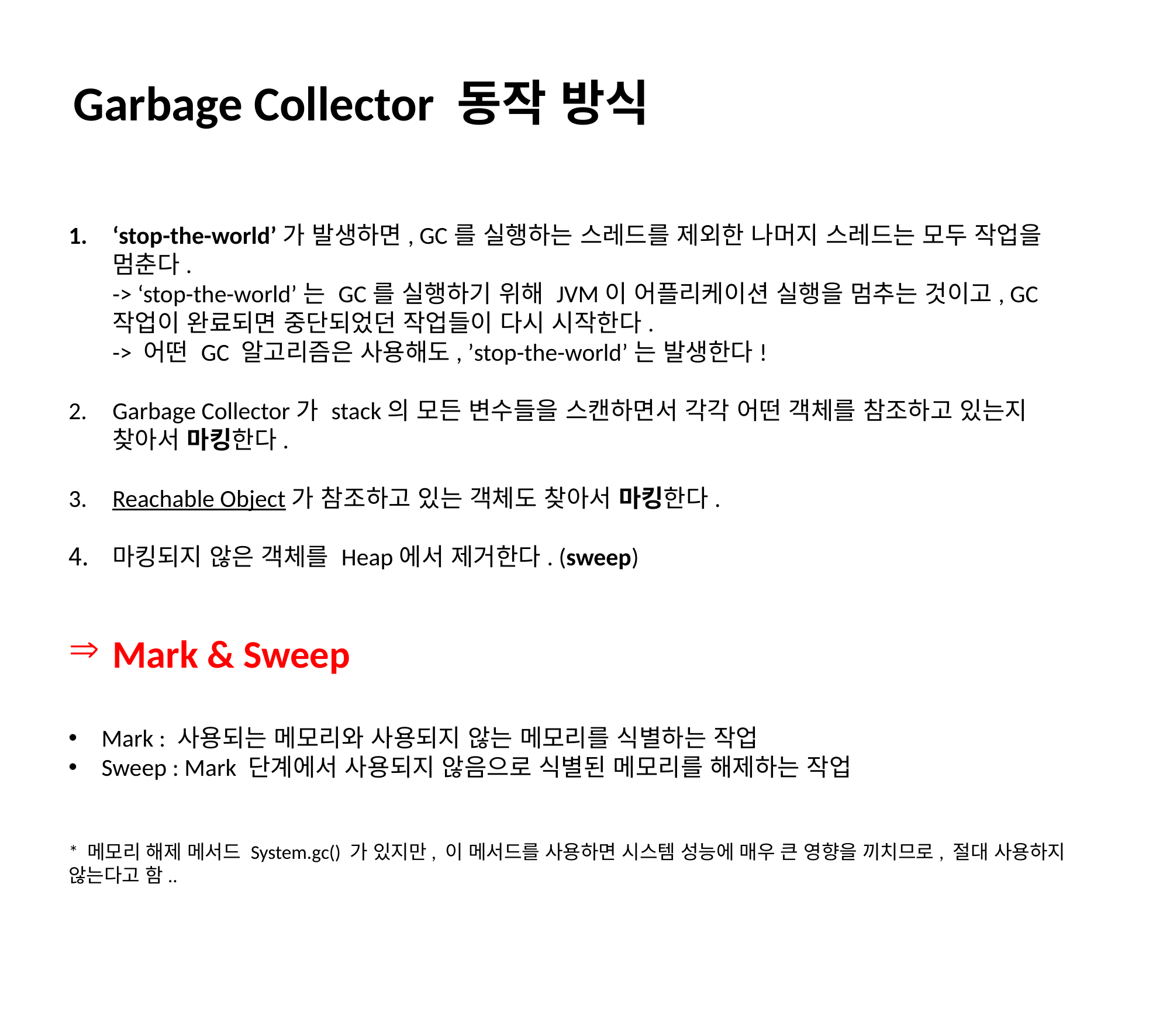

Garbage Collector 동작 방식
‘stop-the-world’가 발생하면, GC를 실행하는 스레드를 제외한 나머지 스레드는 모두 작업을 멈춘다.
-> ‘stop-the-world’는 GC를 실행하기 위해 JVM이 어플리케이션 실행을 멈추는 것이고, GC 작업이 완료되면 중단되었던 작업들이 다시 시작한다.
-> 어떤 GC 알고리즘은 사용해도, ’stop-the-world’는 발생한다!

Garbage Collector가 stack의 모든 변수들을 스캔하면서 각각 어떤 객체를 참조하고 있는지 찾아서 마킹한다.

Reachable Object가 참조하고 있는 객체도 찾아서 마킹한다.

마킹되지 않은 객체를 Heap에서 제거한다. (sweep)

Mark & Sweep

Mark : 사용되는 메모리와 사용되지 않는 메모리를 식별하는 작업
Sweep : Mark 단계에서 사용되지 않음으로 식별된 메모리를 해제하는 작업

* 메모리 해제 메서드 System.gc() 가 있지만, 이 메서드를 사용하면 시스템 성능에 매우 큰 영향을 끼치므로, 절대 사용하지 않는다고 함..